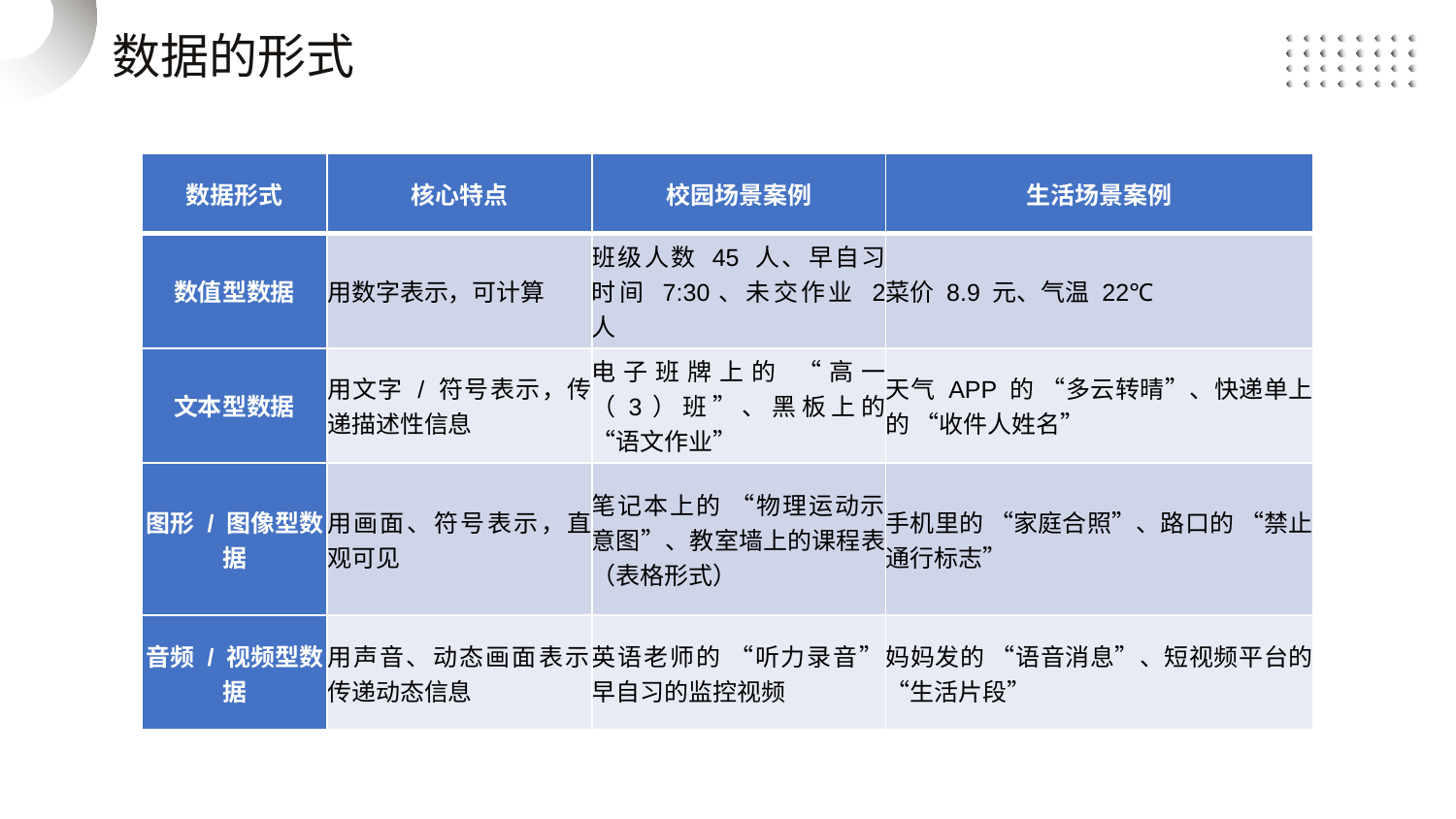

数据的形式
| 数据形式​ | 核心特点​ | 校园场景案例​ | 生活场景案例​ |
| --- | --- | --- | --- |
| 数值型数据​ | 用数字表示，可计算​ | 班级人数 45 人、早自习时间 7:30、未交作业 2 人​ | 菜价 8.9 元、气温 22℃​ |
| 文本型数据​ | 用文字 / 符号表示，传递描述性信息​ | 电子班牌上的 “高一（3）班”、黑板上的 “语文作业”​ | 天气 APP 的 “多云转晴”、快递单上的 “收件人姓名”​ |
| 图形 / 图像型数据​ | 用画面、符号表示，直观可见​ | 笔记本上的 “物理运动示意图”、教室墙上的课程表（表格形式）​ | 手机里的 “家庭合照”、路口的 “禁止通行标志”​ |
| 音频 / 视频型数据​ | 用声音、动态画面表示，传递动态信息​ | 英语老师的 “听力录音”、早自习的监控视频​ | 妈妈发的 “语音消息”、短视频平台的 “生活片段”​ |